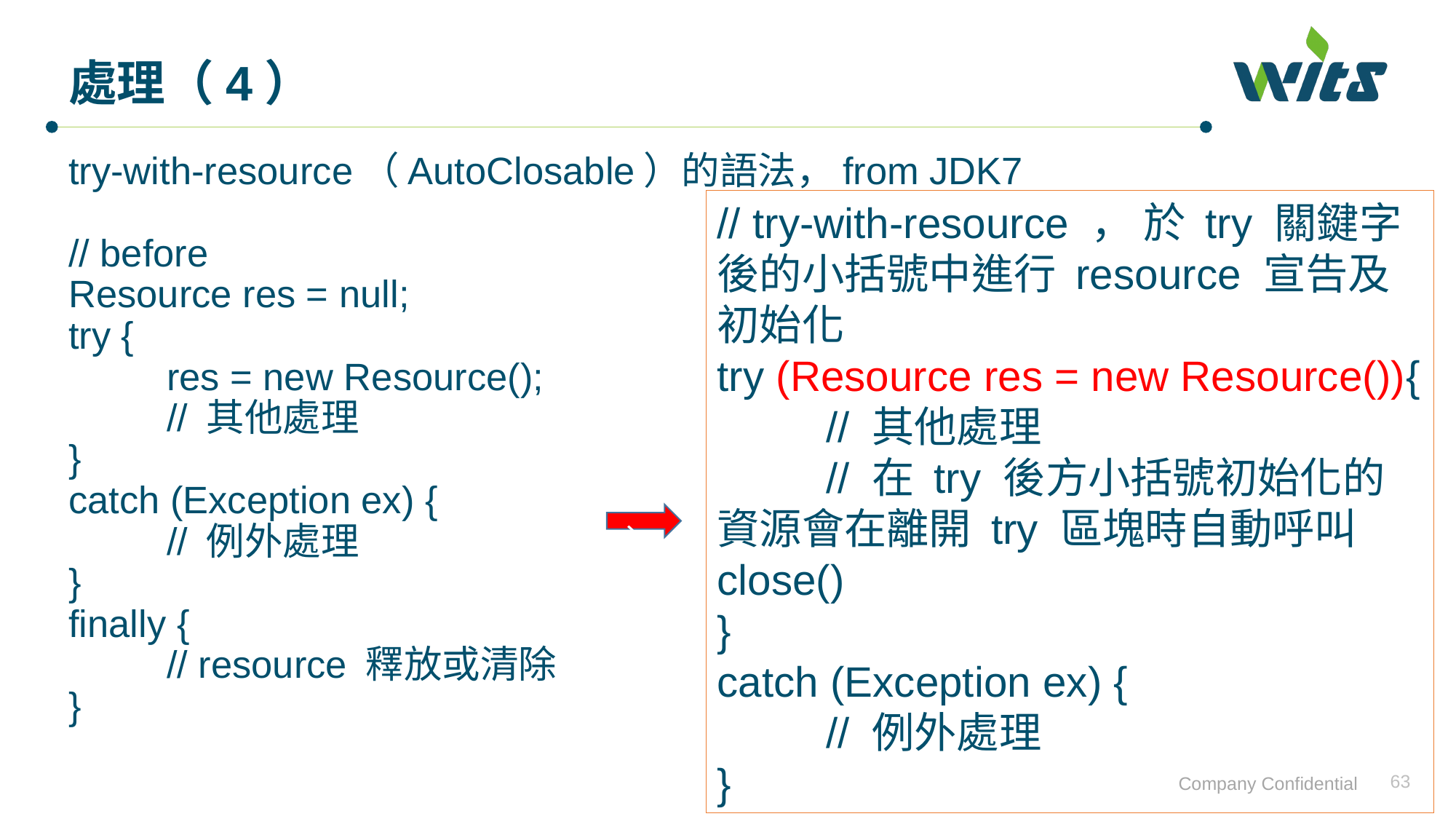

# 處理（4）
try-with-resource（AutoClosable）的語法，from JDK7

// before
Resource res = null;
try {
	res = new Resource();
	// 其他處理
}
catch (Exception ex) {
	// 例外處理
}
finally {
	// resource 釋放或清除
}
// try-with-resource ， 於 try 關鍵字後的小括號中進行 resource 宣告及初始化
try (Resource res = new Resource()){
	// 其他處理
	// 在 try 後方小括號初始化的資源會在離開 try 區塊時自動呼叫 close()
}
catch (Exception ex) {
	// 例外處理
}
、、、、、、
63